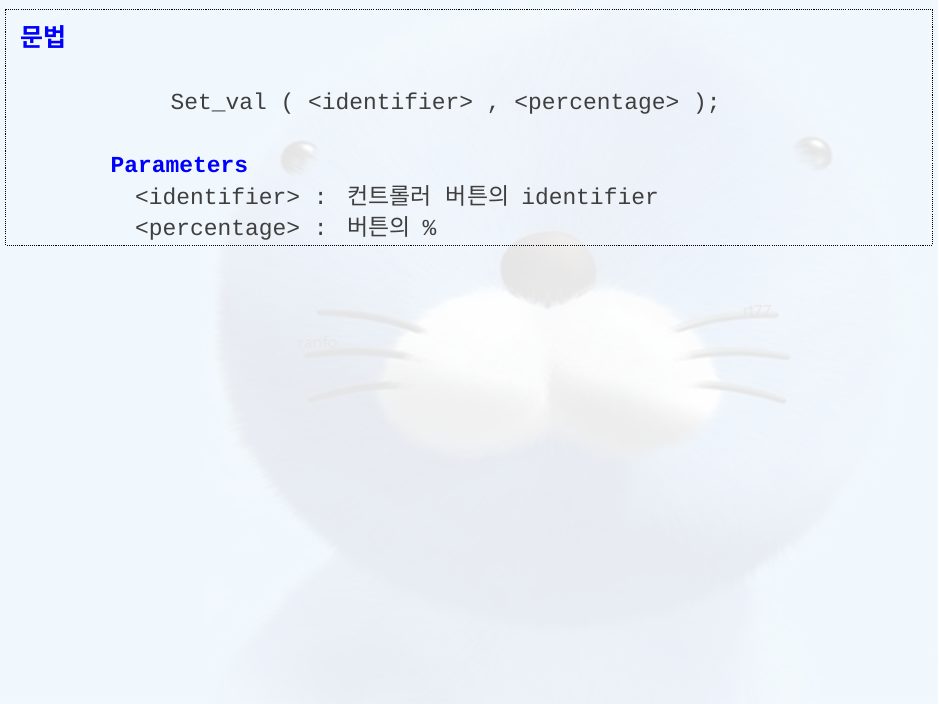

문법

	Set_val ( <identifier> , <percentage> );

Parameters
<identifier> : 컨트롤러 버튼의 identifier
<percentage> : 버튼의 %